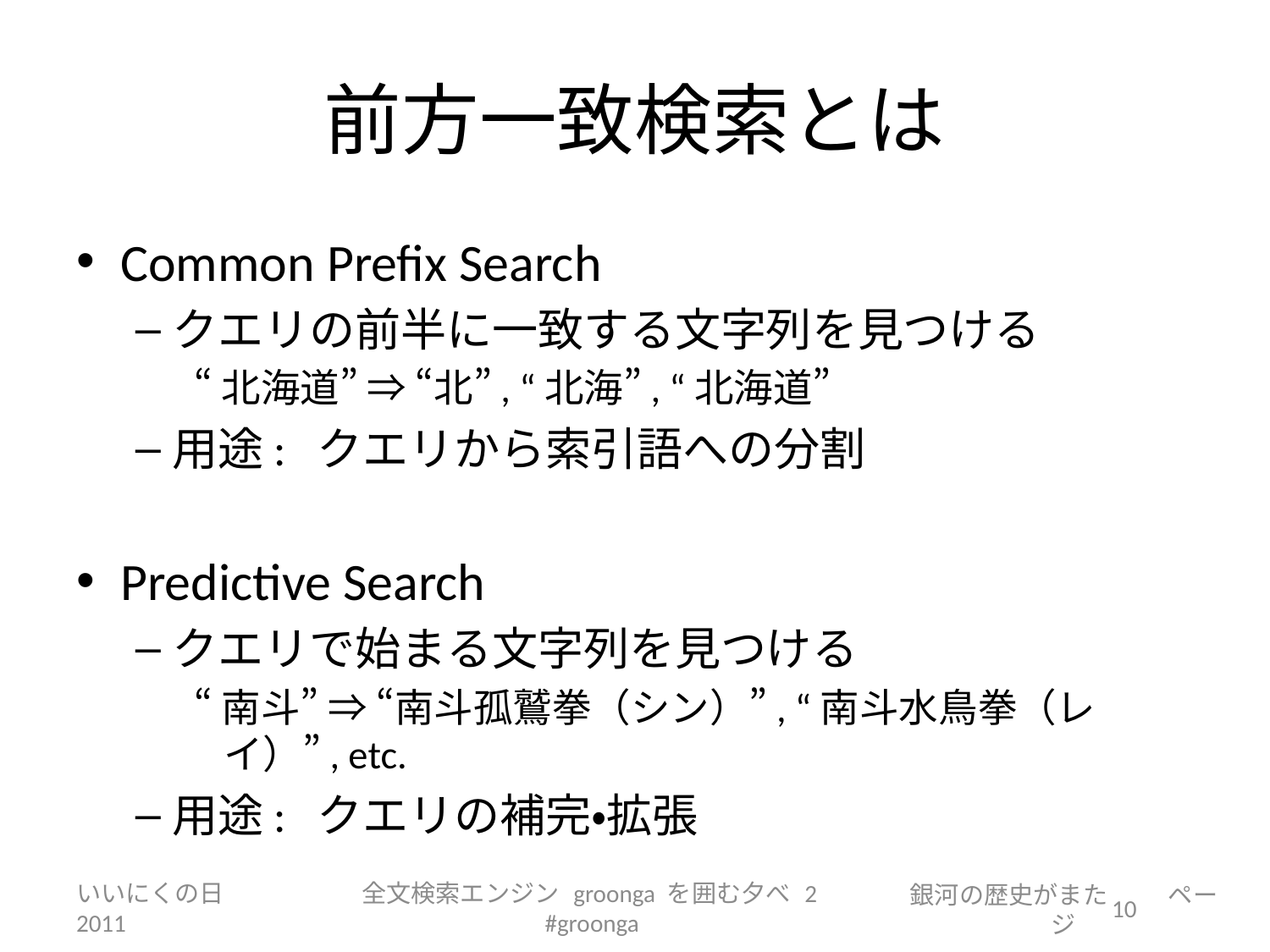

# 前方一致検索とは
Common Prefix Search
クエリの前半に一致する文字列を見つける
“北海道” ⇒ “北”, “北海”, “北海道”
用途:  クエリから索引語への分割

Predictive Search
クエリで始まる文字列を見つける
“南斗” ⇒ “南斗孤鷲拳（シン）”, “南斗水鳥拳（レイ）”, etc.
用途:  クエリの補完・拡張
いいにくの日 2011
全文検索エンジン groonga を囲む夕べ 2  #groonga
10